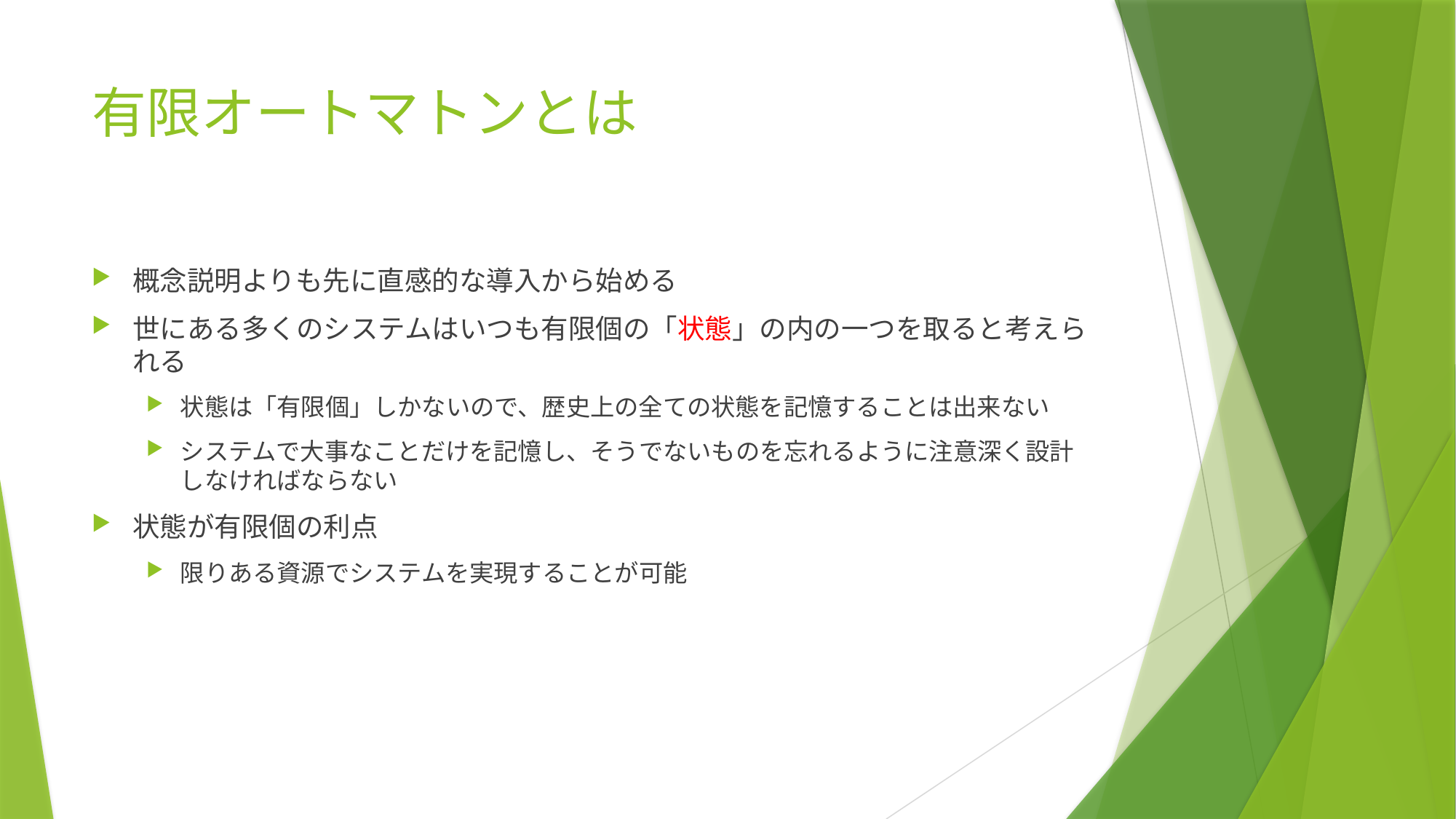

# 有限オートマトンとは
概念説明よりも先に直感的な導入から始める
世にある多くのシステムはいつも有限個の「状態」の内の一つを取ると考えられる
状態は「有限個」しかないので、歴史上の全ての状態を記憶することは出来ない
システムで大事なことだけを記憶し、そうでないものを忘れるように注意深く設計しなければならない
状態が有限個の利点
限りある資源でシステムを実現することが可能